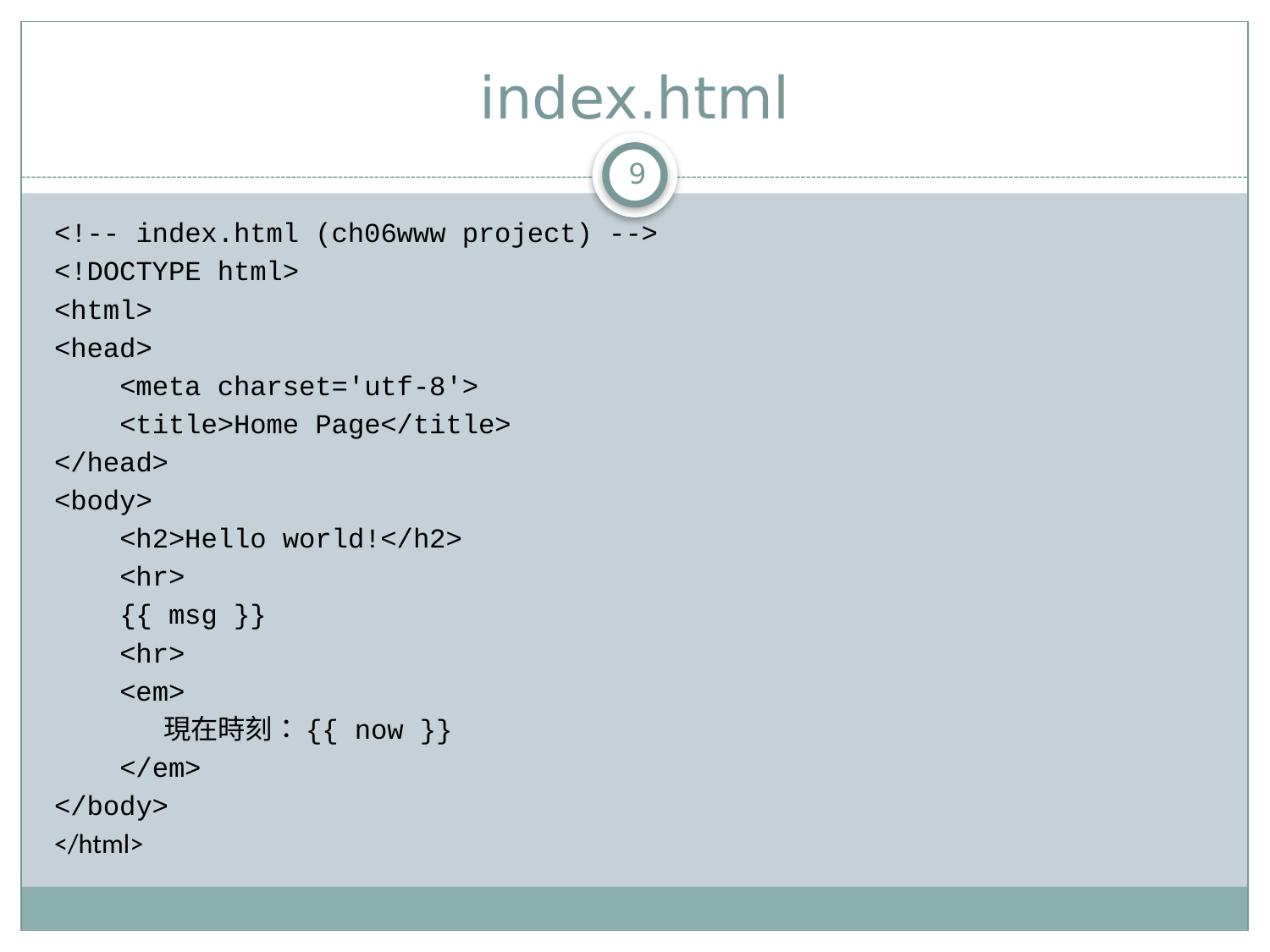

# index.html
9
<!-- index.html (ch06www project) -->
<!DOCTYPE html>
<html>
<head>
    <meta charset='utf-8'>
    <title>Home Page</title>
</head>
<body>
    <h2>Hello world!</h2>
    <hr>
    {{ msg }}
    <hr>
    <em>
    	現在時刻：{{ now }}
    </em>
</body>
</html>